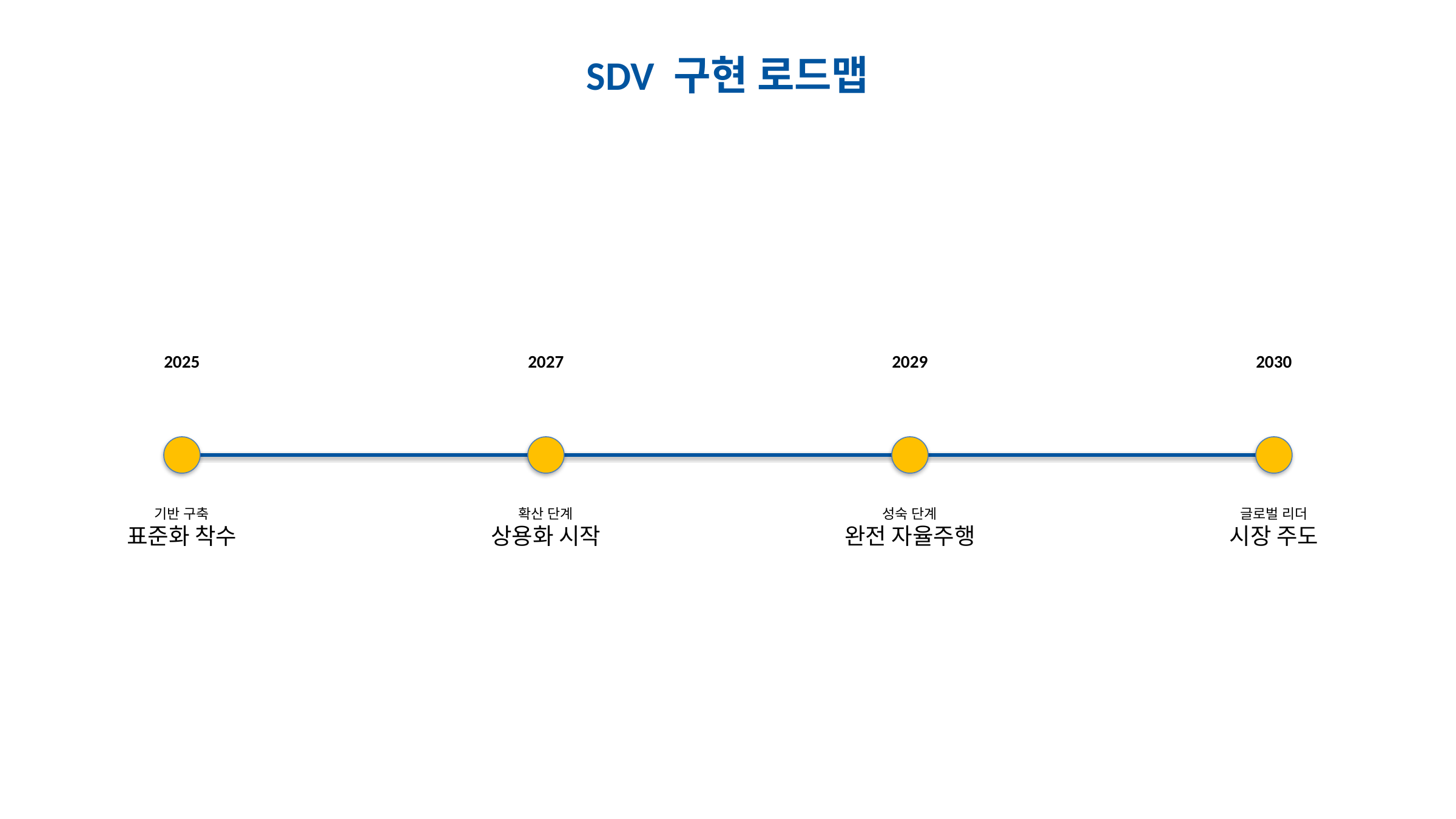

#
SDV 구현 로드맵
2025
2027
2029
2030

기반 구축
표준화 착수
확산 단계
상용화 시작
성숙 단계
완전 자율주행
글로벌 리더
시장 주도